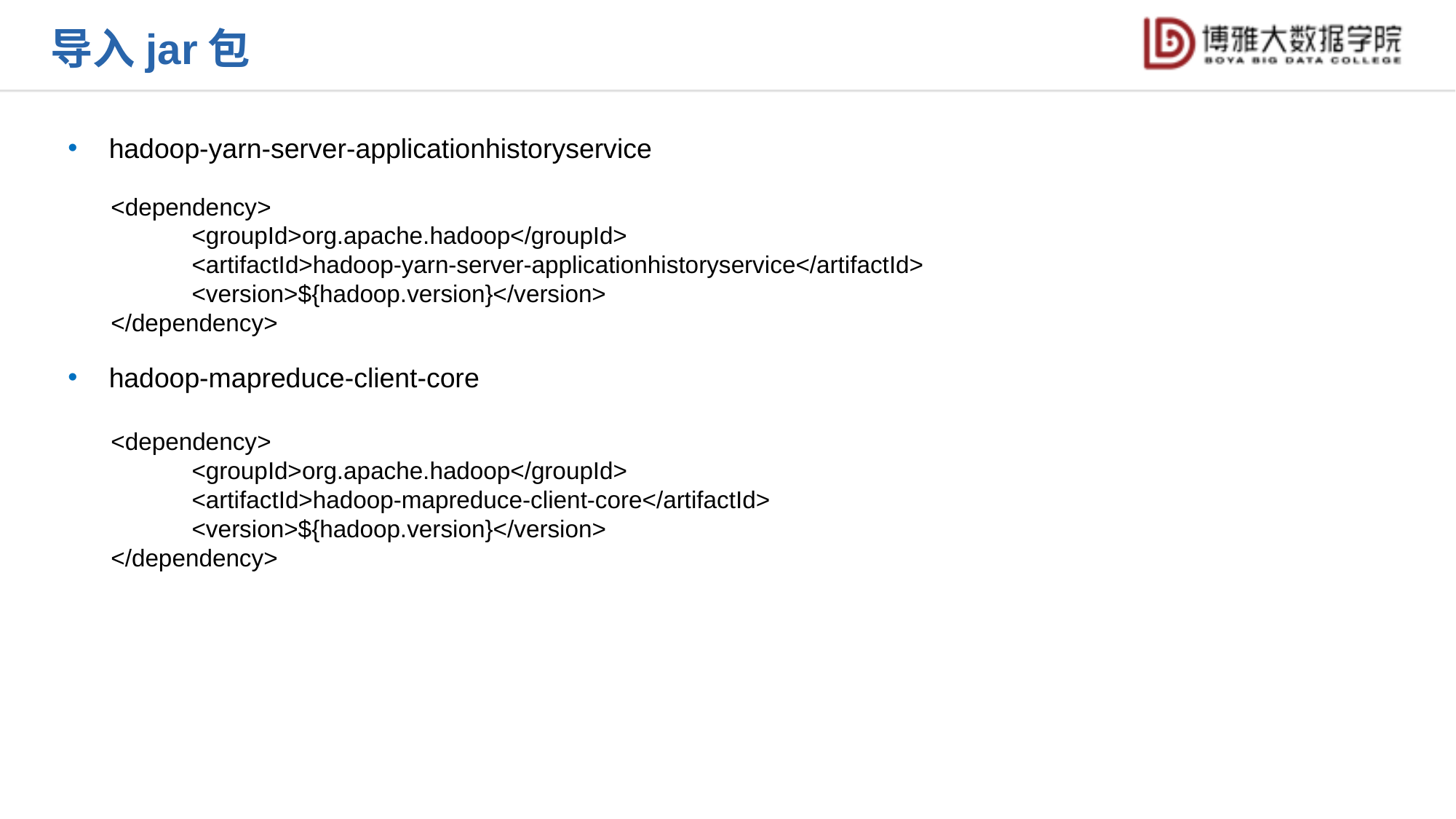

导入jar包
hadoop-yarn-server-applicationhistoryservice

hadoop-mapreduce-client-core

<dependency>
            <groupId>org.apache.hadoop</groupId>
            <artifactId>hadoop-yarn-server-applicationhistoryservice</artifactId>
            <version>${hadoop.version}</version>
</dependency>
<dependency>
            <groupId>org.apache.hadoop</groupId>
            <artifactId>hadoop-mapreduce-client-core</artifactId>
            <version>${hadoop.version}</version>
</dependency>